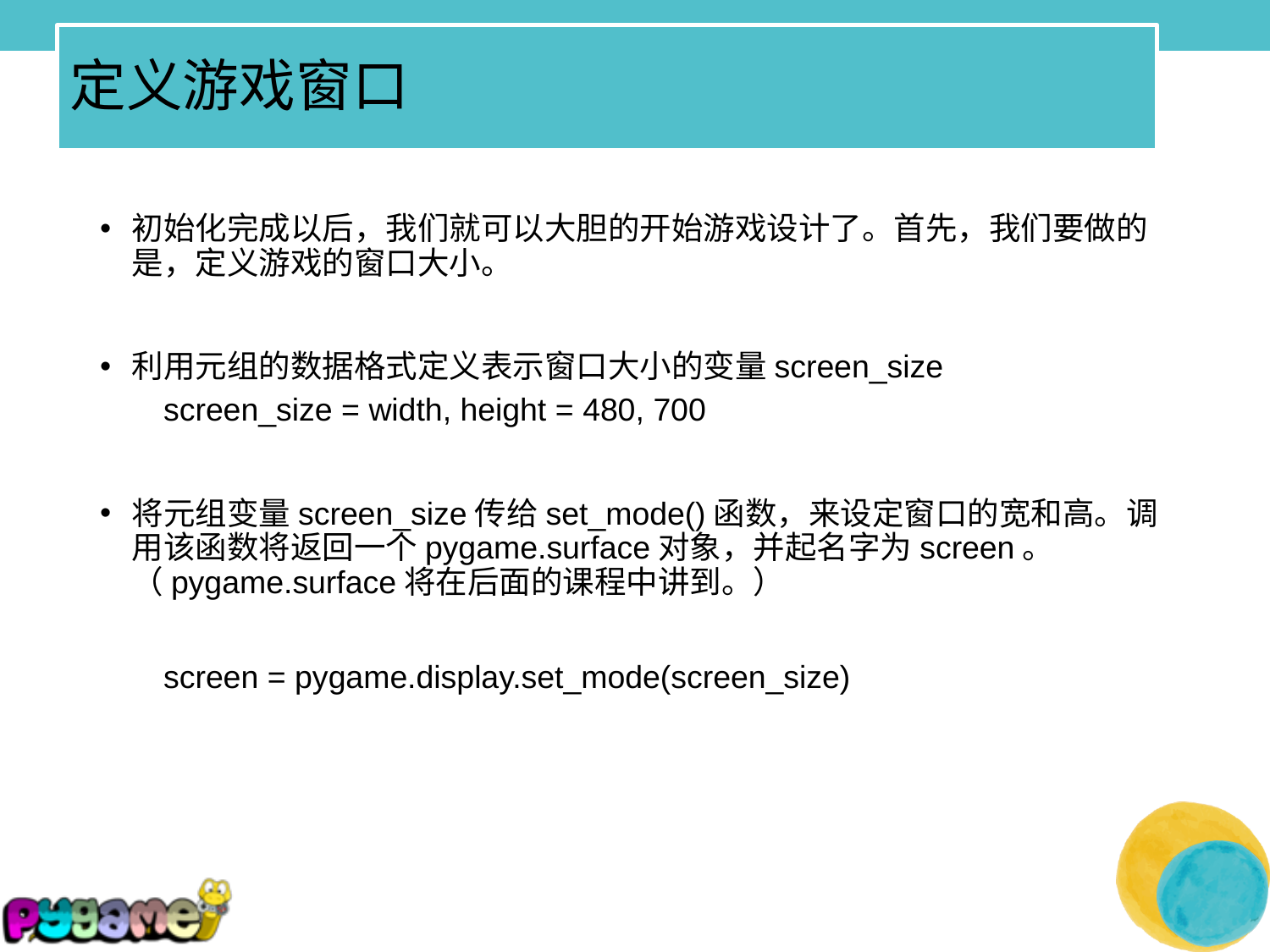

# 定义游戏窗口
初始化完成以后，我们就可以大胆的开始游戏设计了。首先，我们要做的是，定义游戏的窗口大小。

利用元组的数据格式定义表示窗口大小的变量screen_size
screen_size = width, height = 480, 700

将元组变量screen_size传给set_mode()函数，来设定窗口的宽和高。调用该函数将返回一个pygame.surface对象，并起名字为screen。（pygame.surface将在后面的课程中讲到。）

screen = pygame.display.set_mode(screen_size)